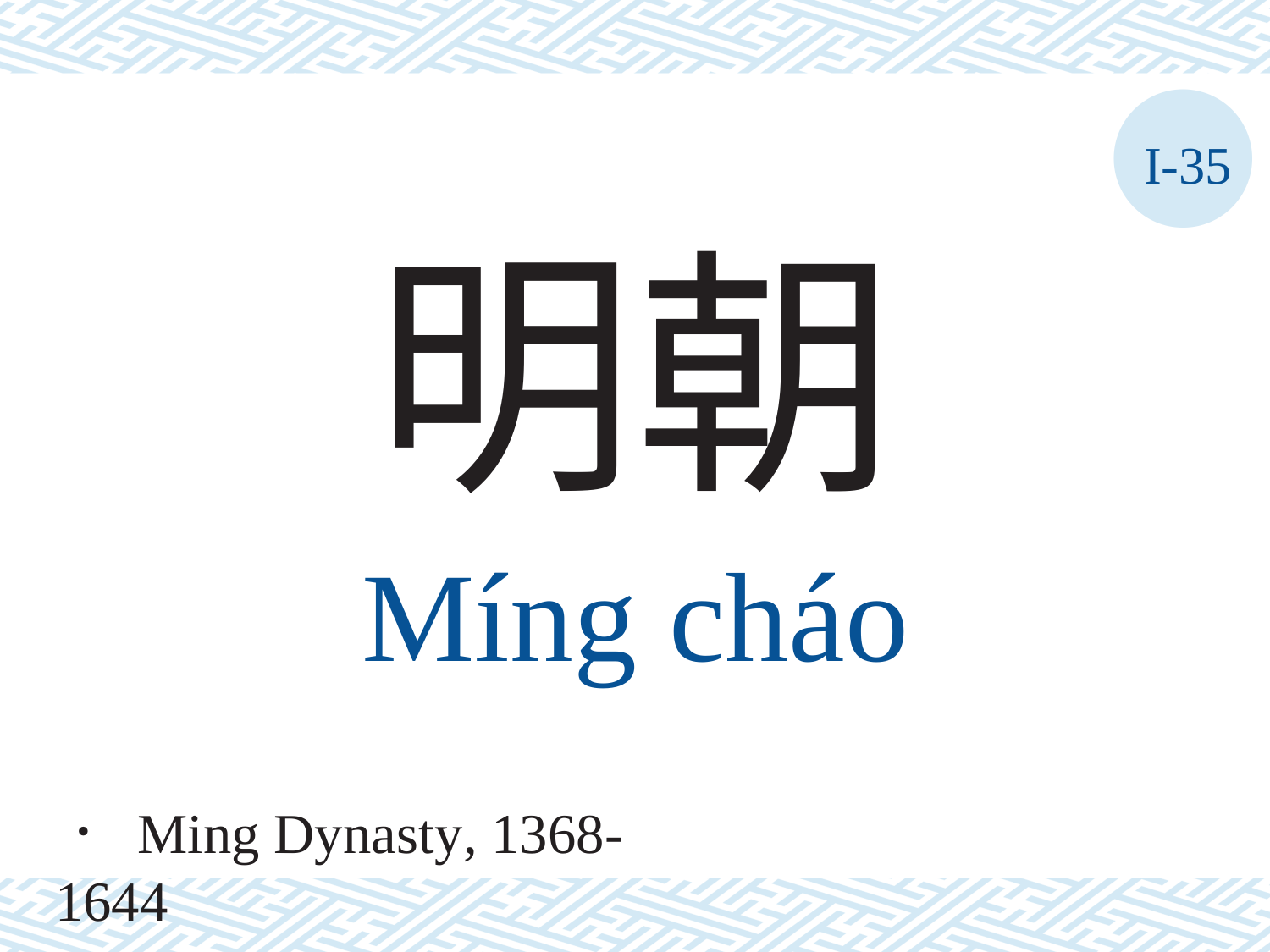

I-35
明朝
Míng	cháo
． Ming Dynasty, 1368-1644